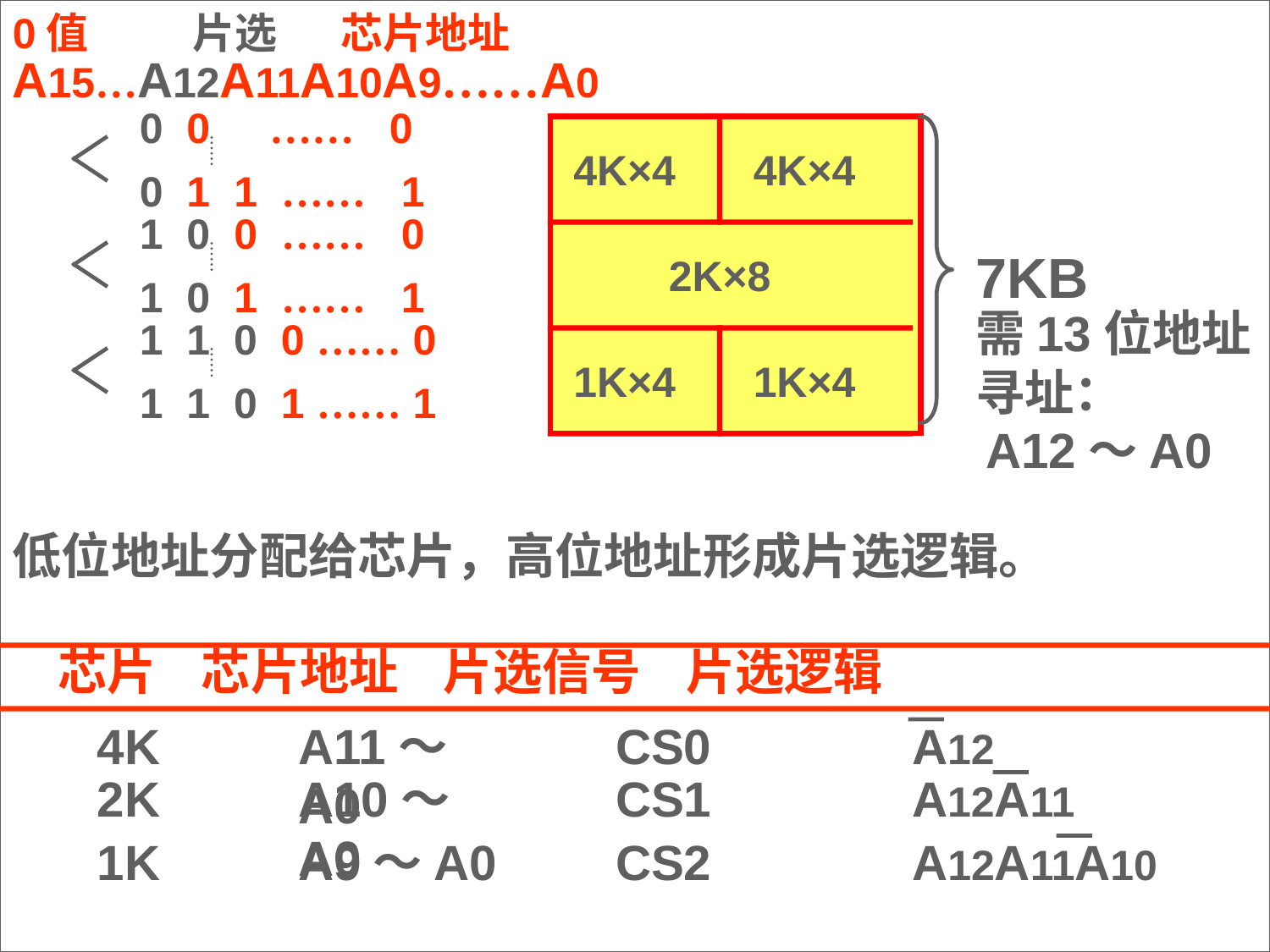

0值
片选
芯片地址
A15…A12A11A10A9……A0
0  0     ……   0

4K×4
4K×4
0  1  1  ……   1
1  0  0  ……   0

2K×8
7KB
1  0  1  ……   1
需13位地址寻址：
1  1  0  0 …… 0

1K×4
1K×4
1  1  0  1 …… 1
A12～A0

低位地址分配给芯片，高位地址形成片选逻辑。
   芯片    芯片地址    片选信号    片选逻辑

4K
A11～A0
CS0
A12

2K
A10～A0
CS1
A12A11

1K
A9～A0
CS2
A12A11A10